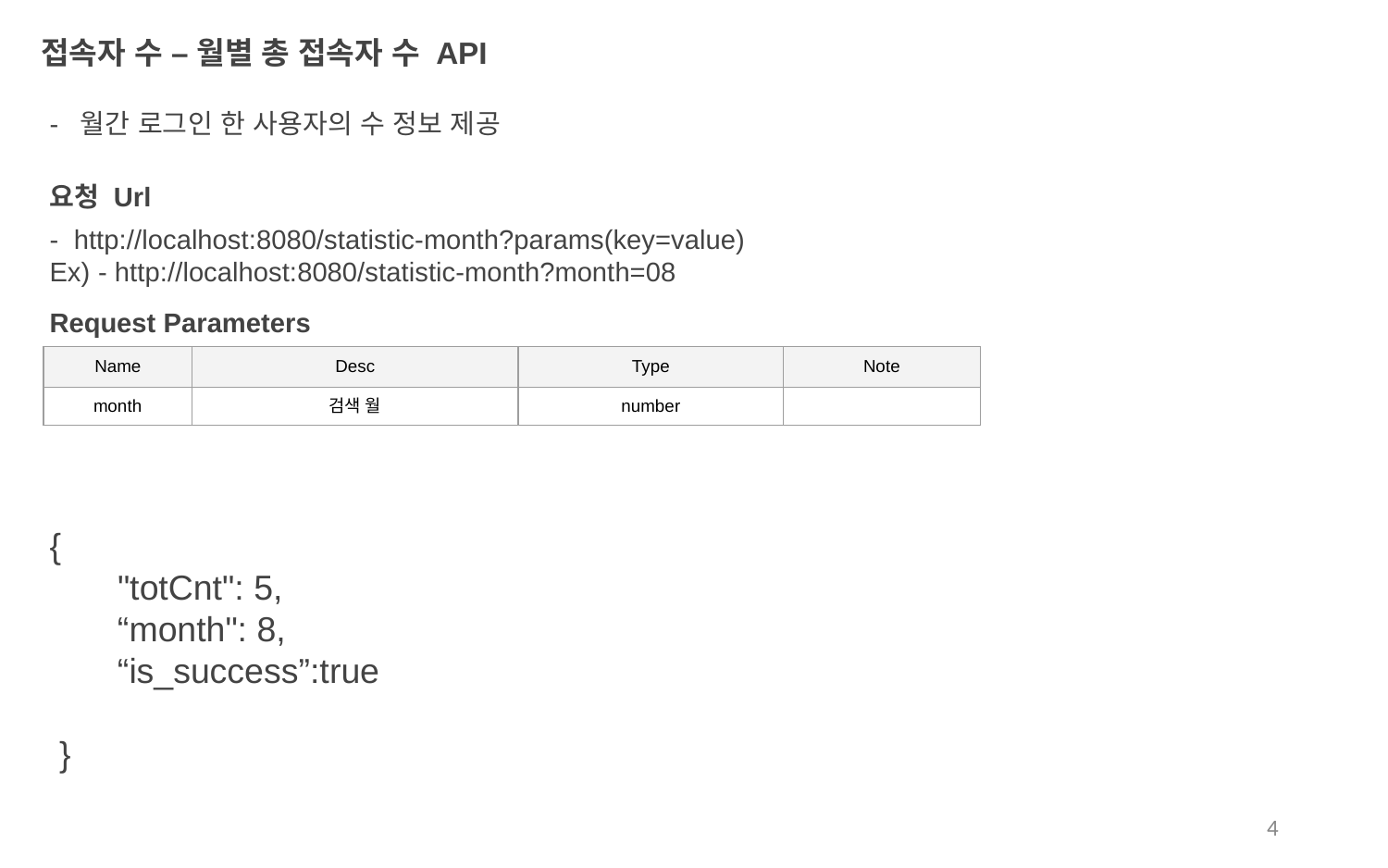

접속자 수 – 월별 총 접속자 수 API
-  월간 로그인 한 사용자의 수 정보 제공
요청 Url
-  http://localhost:8080/statistic-month?params(key=value)
Ex) - http://localhost:8080/statistic-month?month=08
Request Parameters
| Name | Desc | Type | Note |
| --- | --- | --- | --- |
| month | 검색 월 | number |  |
{
       "totCnt": 5,
       “month": 8,
       “is_success”:true

 }

4